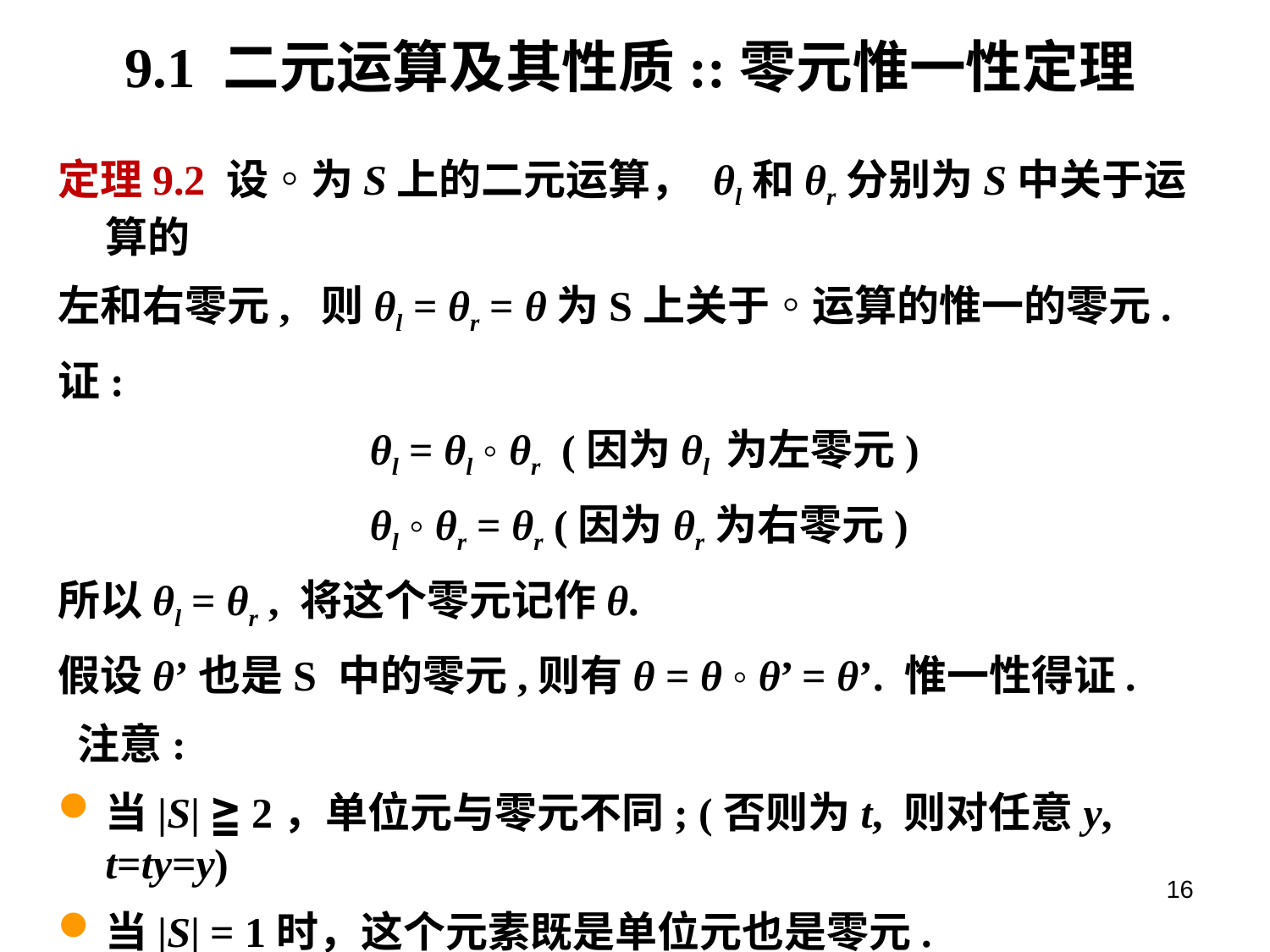

# 9.1 二元运算及其性质::零元惟一性定理
定理9.2 设◦为S上的二元运算， θl和θr分别为S中关于运算的
左和右零元,  则θl = θr = θ为S上关于◦运算的惟一的零元.
证:
			 θl = θl ◦ θr  (因为θl 为左零元)
			 θl ◦ θr = θr (因为θr为右零元)
所以θl = θr , 将这个零元记作θ.
假设θ’也是S 中的零元,则有θ = θ ◦ θ’ = θ’. 惟一性得证.
 注意:
当|S| ≧ 2，单位元与零元不同; (否则为t, 则对任意y, t=ty=y)
当|S| = 1时，这个元素既是单位元也是零元.
16